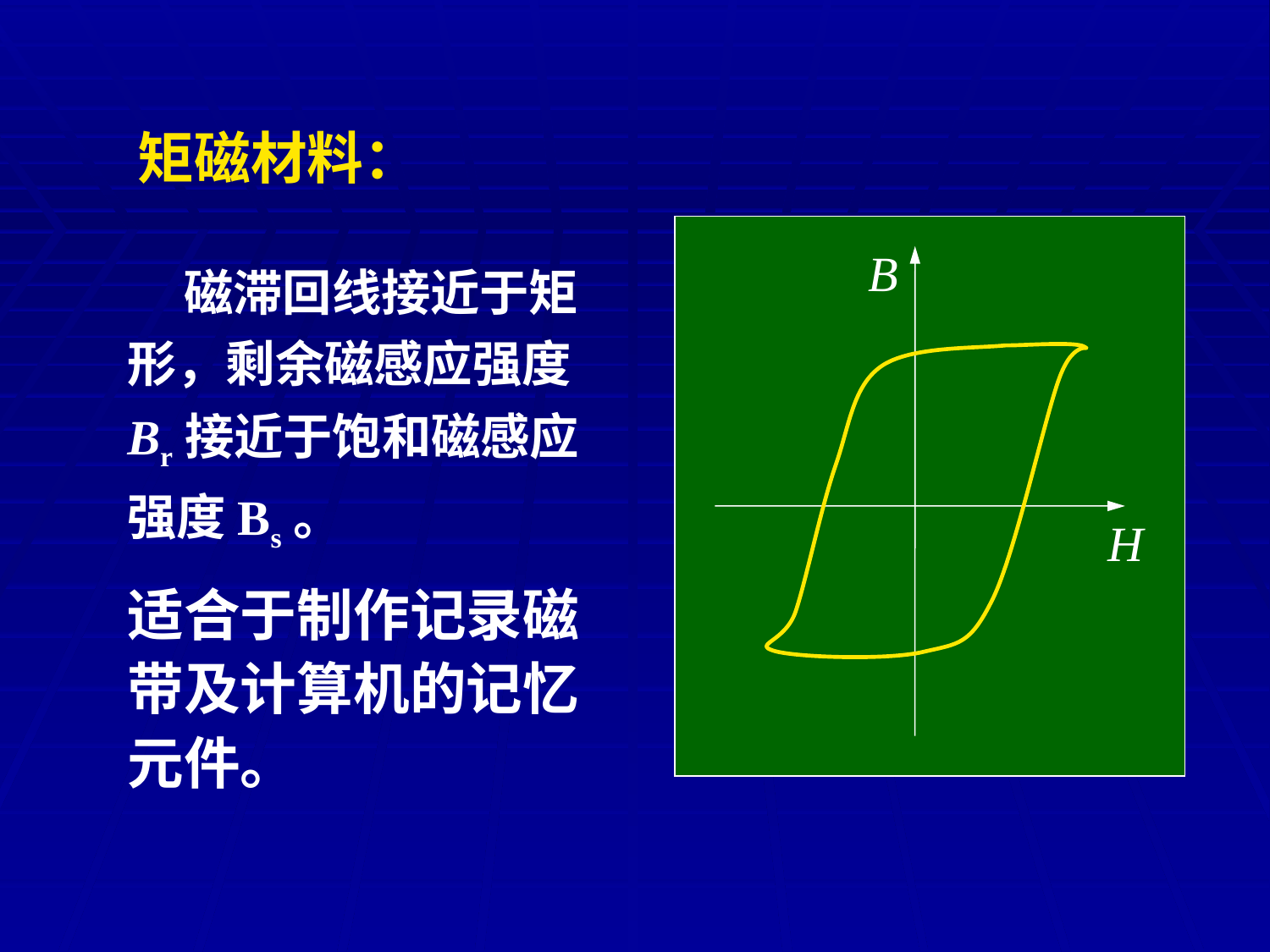

矩磁材料：

B

H
    磁滞回线接近于矩形，剩余磁感应强度Br接近于饱和磁感应强度Bs。
适合于制作记录磁带及计算机的记忆元件。